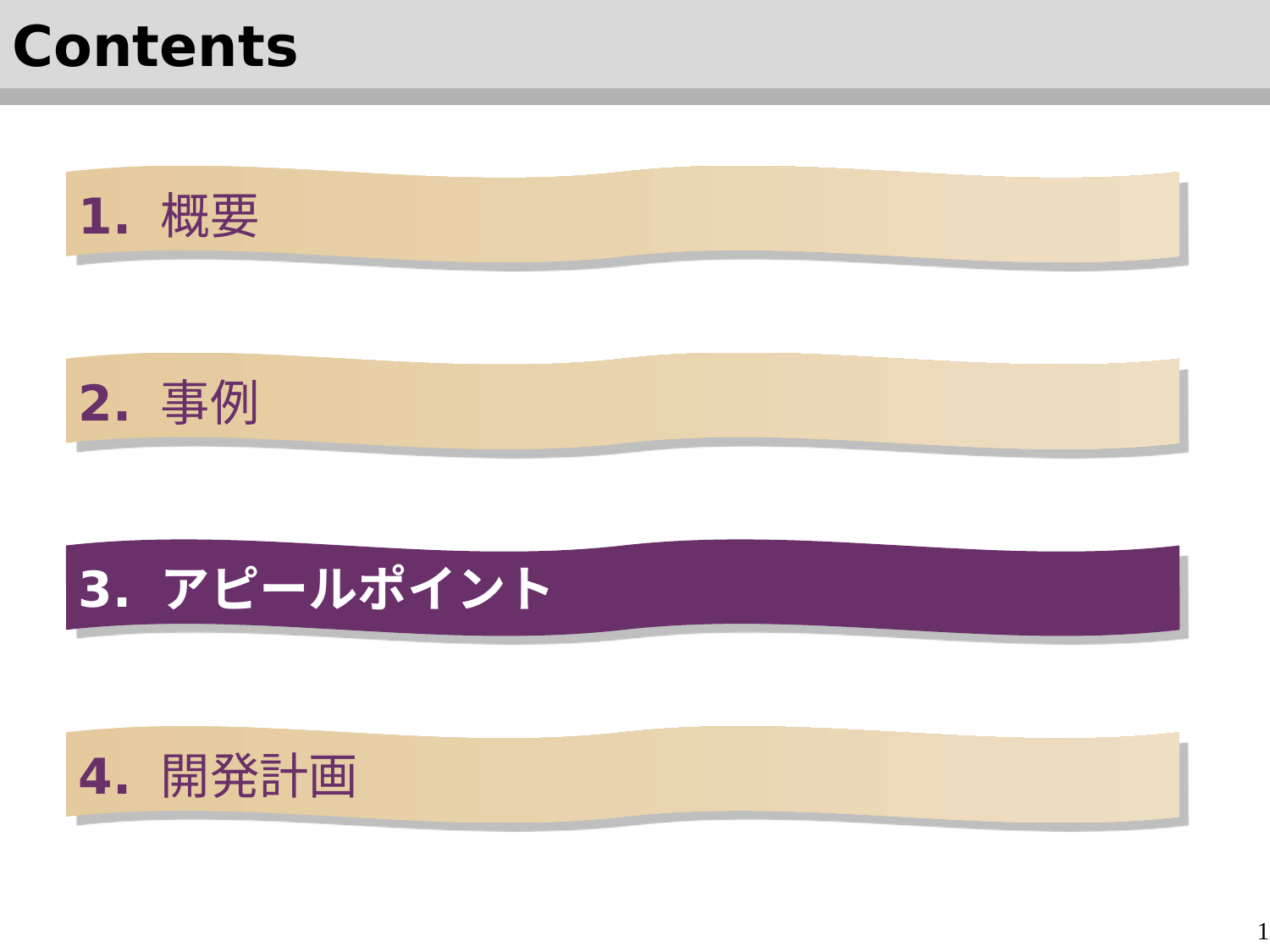

Contents
1. 概要
2. 事例
3. アピールポイント
4. 開発計画